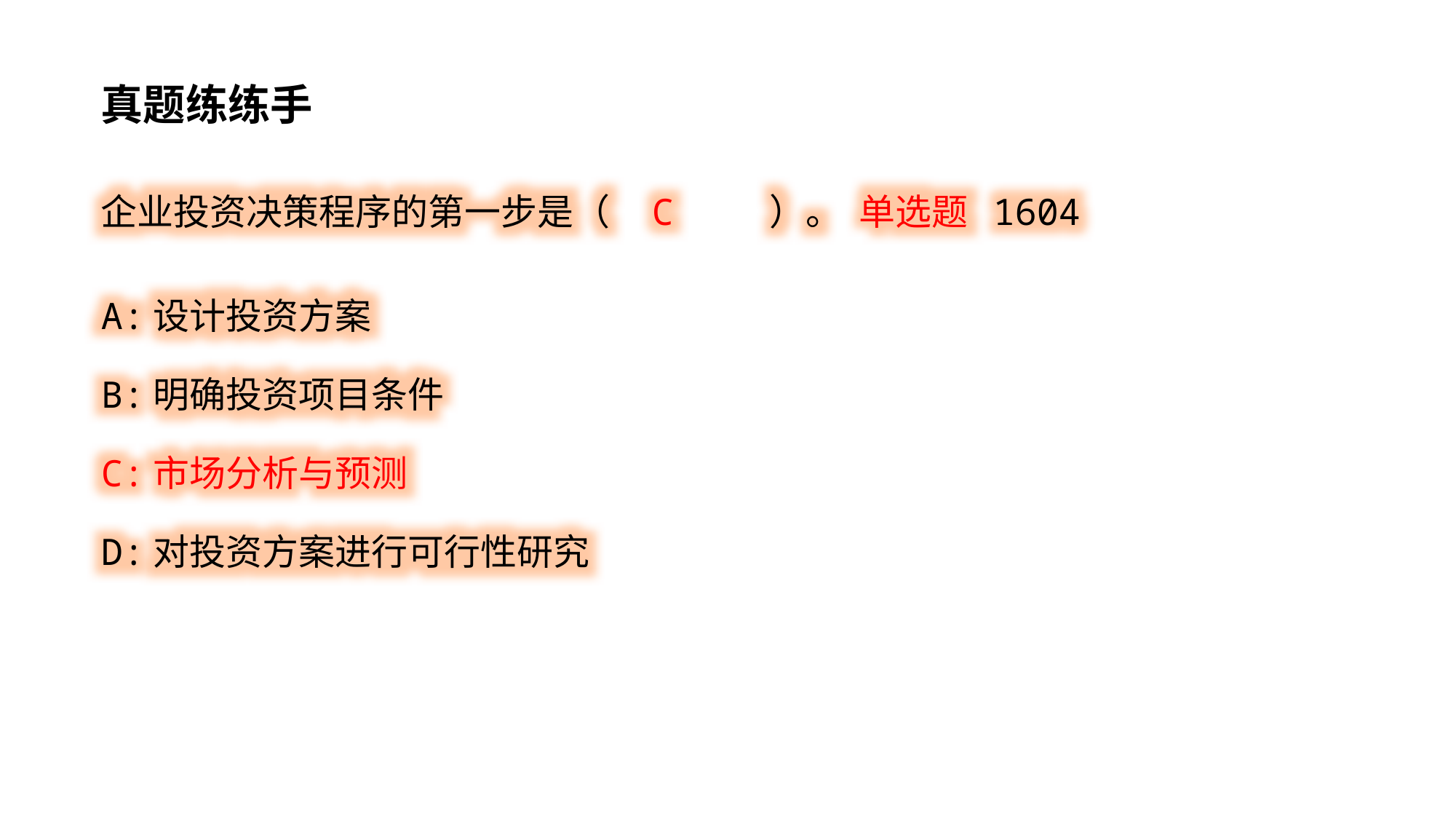

真题练练手
企业投资决策程序的第一步是（    C    ）。  单选题  1604

A:设计投资方案

B:明确投资项目条件

C:市场分析与预测

D:对投资方案进行可行性研究